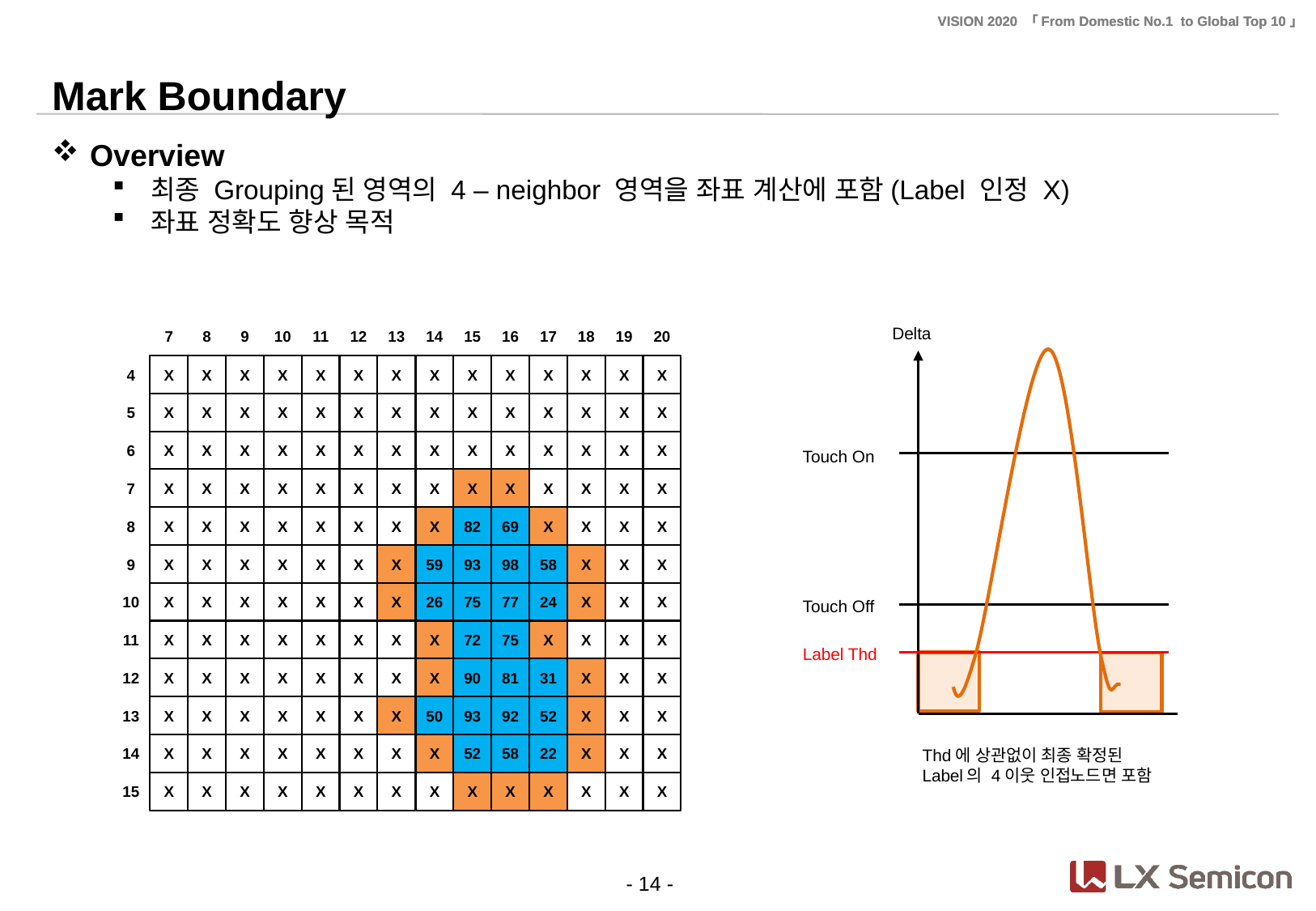

Mark Boundary
Overview
최종 Grouping된 영역의 4 – neighbor 영역을 좌표 계산에 포함(Label 인정 X)
좌표 정확도 향상 목적

7
8
9
10
11
12
13
14
15
16
17
18
19
20
4
X
X
X
X
X
X
X
X
X
X
X
X
X
X
5
X
X
X
X
X
X
X
X
X
X
X
X
X
X
6
X
X
X
X
X
X
X
X
X
X
X
X
X
X
7
X
X
X
X
X
X
X
X
X
X
X
X
X
X
8
X
X
X
X
X
X
X
X
82
69
X
X
X
X
9
X
X
X
X
X
X
X
59
93
98
58
X
X
X
10
X
X
X
X
X
X
X
26
75
77
24
X
X
X
11
X
X
X
X
X
X
X
X
72
75
X
X
X
X
12
X
X
X
X
X
X
X
X
90
81
31
X
X
X
13
X
X
X
X
X
X
X
50
93
92
52
X
X
X
14
X
X
X
X
X
X
X
X
52
58
22
X
X
X
15
X
X
X
X
X
X
X
X
X
X
X
X
X
X
Delta
Touch Off
Touch On
Label Thd

Thd에 상관없이 최종 확정된 Label의 4이웃 인접노드면 포함